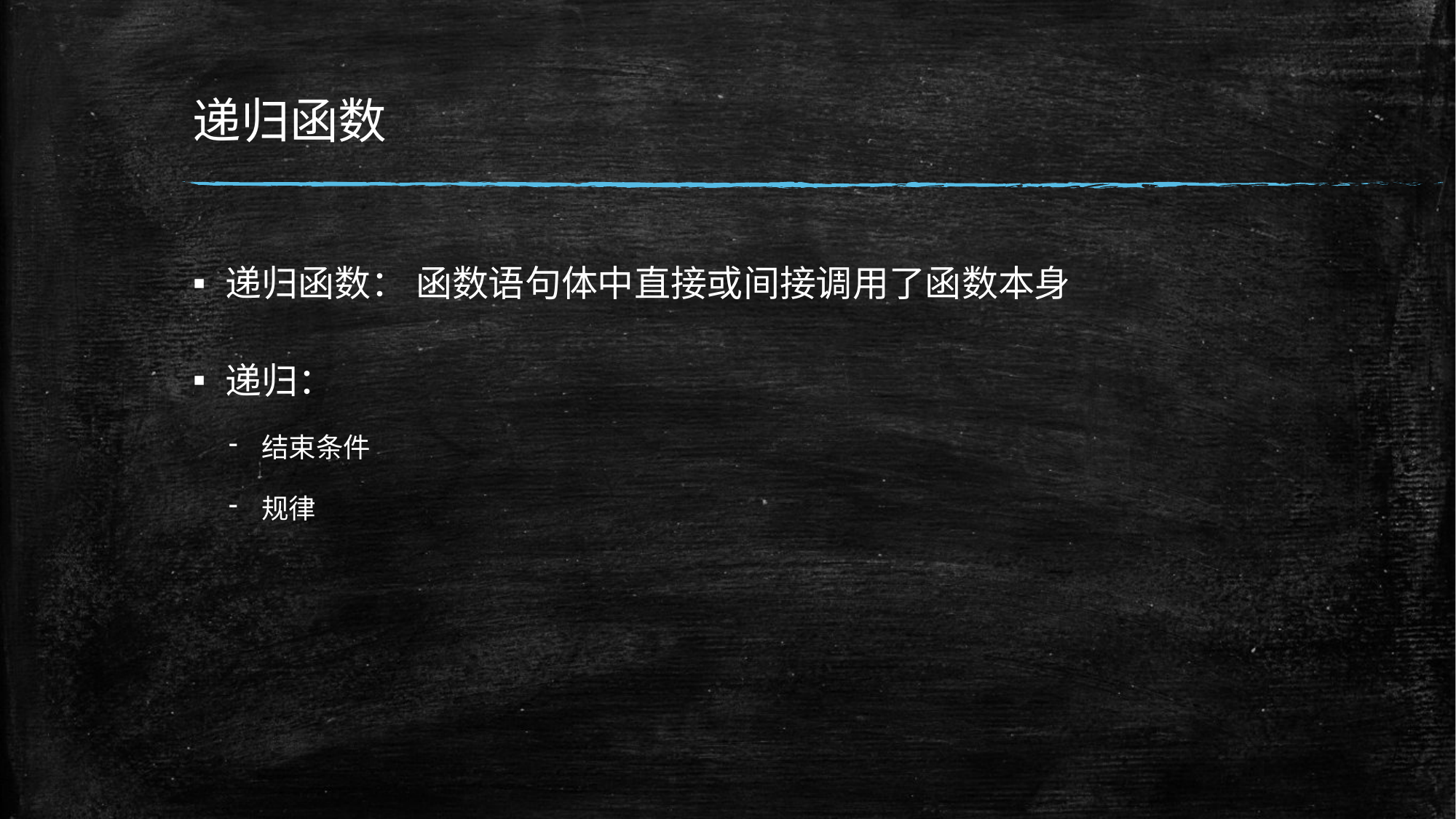

# 递归函数
递归函数： 函数语句体中直接或间接调用了函数本身
递归：
结束条件
规律